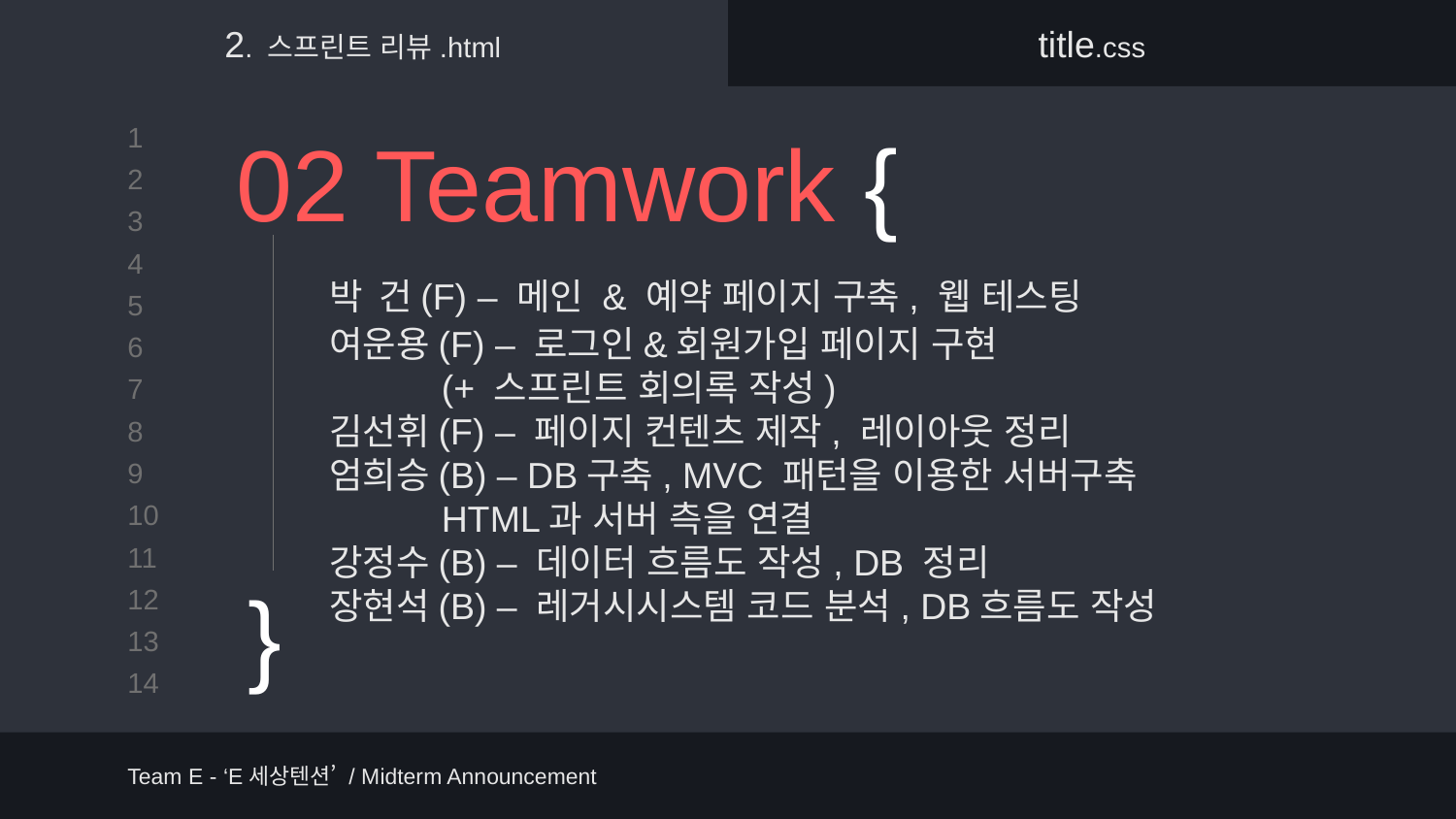

2. 스프린트 리뷰.html
title.css
# 02 Teamwork {
박 건(F) – 메인 & 예약 페이지 구축, 웹 테스팅
여운용(F) – 로그인&회원가입 페이지 구현
           (+ 스프린트 회의록 작성)
김선휘(F) – 페이지 컨텐츠 제작, 레이아웃 정리
엄희승(B) – DB구축, MVC 패턴을 이용한 서버구축
           HTML과 서버 측을 연결
강정수(B) – 데이터 흐름도 작성, DB 정리
장현석(B) – 레거시시스템 코드 분석, DB흐름도 작성
}
Team E - ‘E세상텐션’ / Midterm Announcement